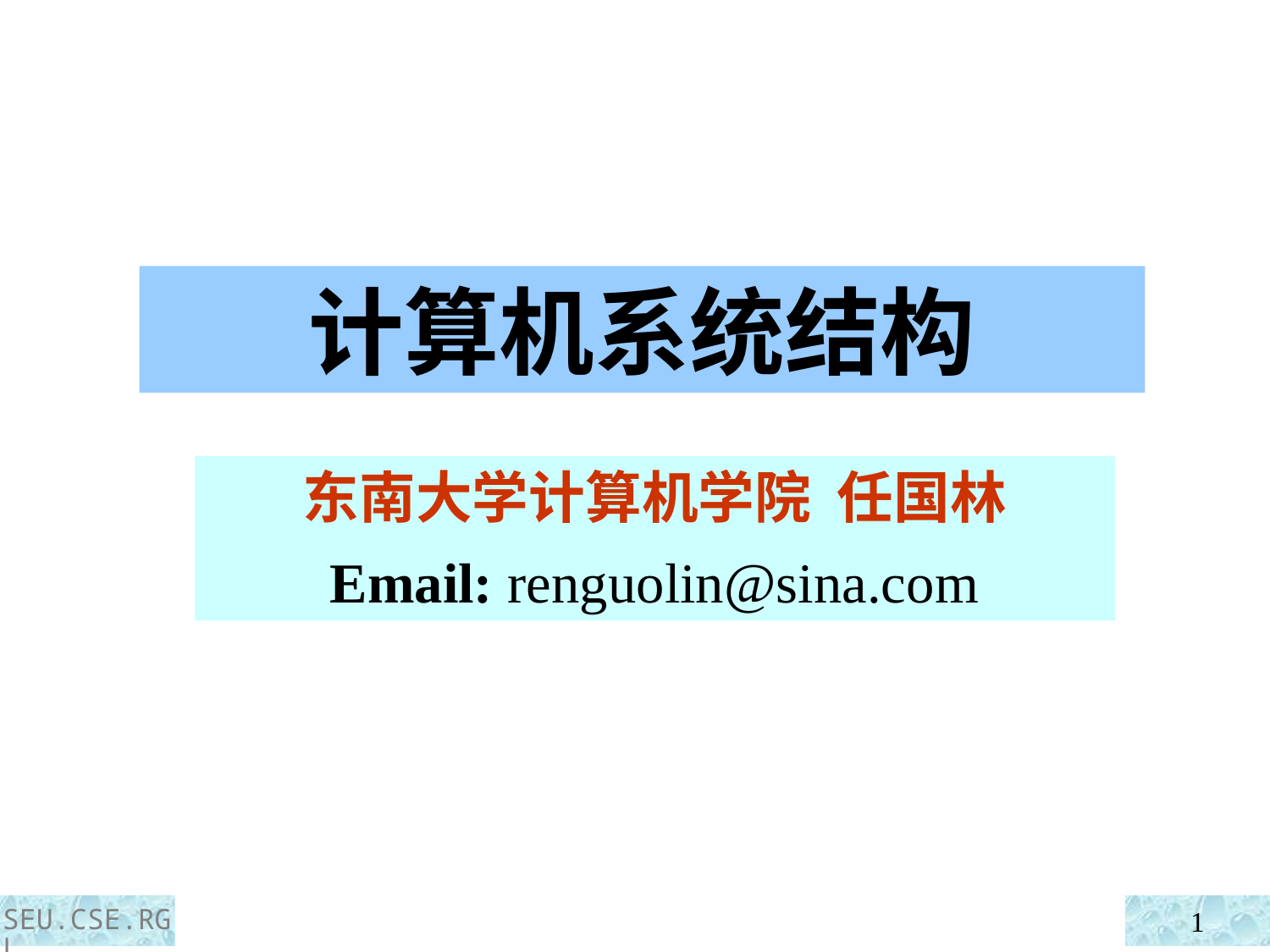

计算机系统结构
东南大学计算机学院  任国林

Email: renguolin@sina.com
SEU.CSE.RGL
1